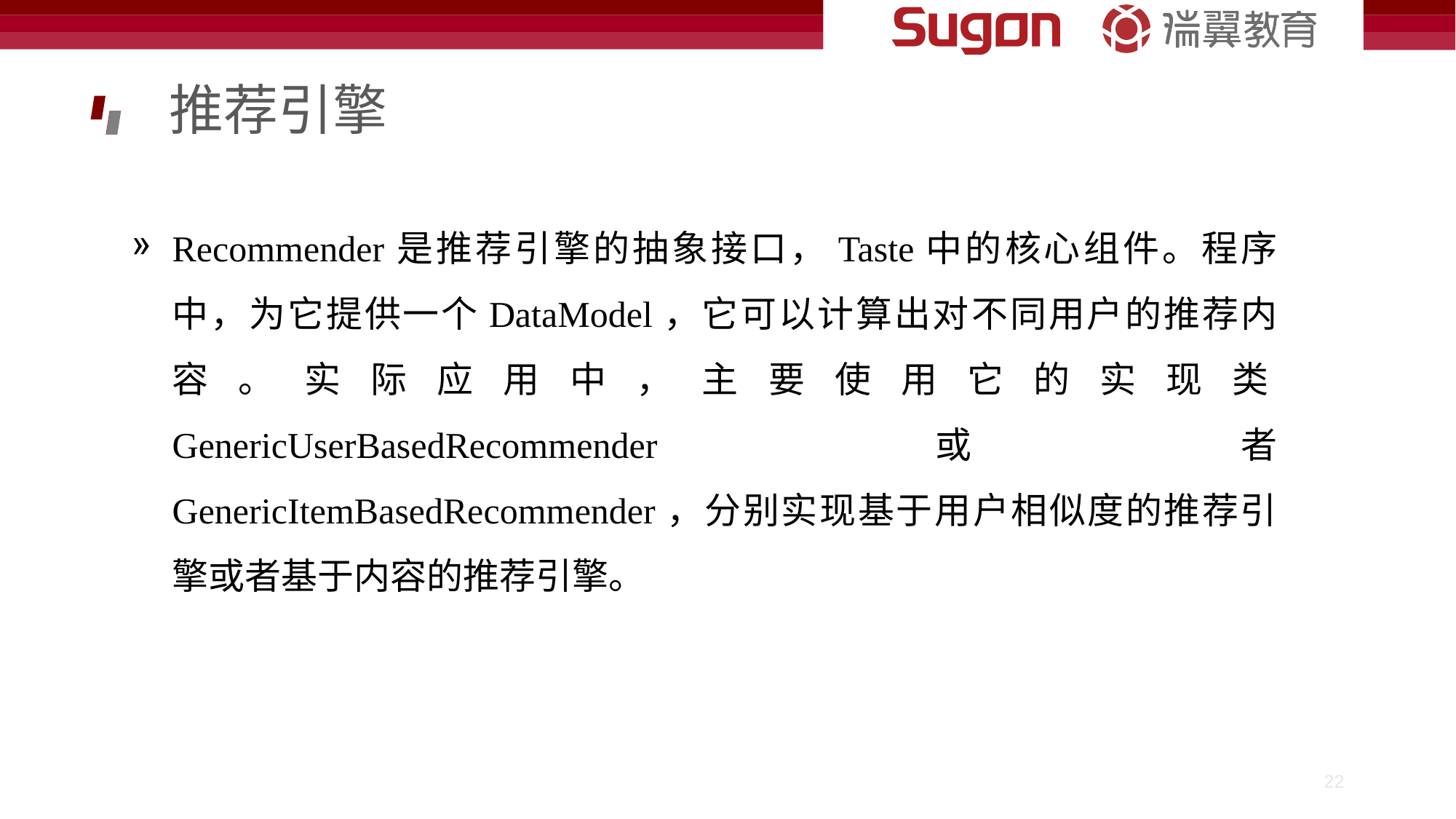

# 推荐引擎

Recommender是推荐引擎的抽象接口，Taste中的核心组件。程序中，为它提供一个DataModel，它可以计算出对不同用户的推荐内容。实际应用中，主要使用它的实现类GenericUserBasedRecommender或者 GenericItemBasedRecommender，分别实现基于用户相似度的推荐引擎或者基于内容的推荐引擎。
22